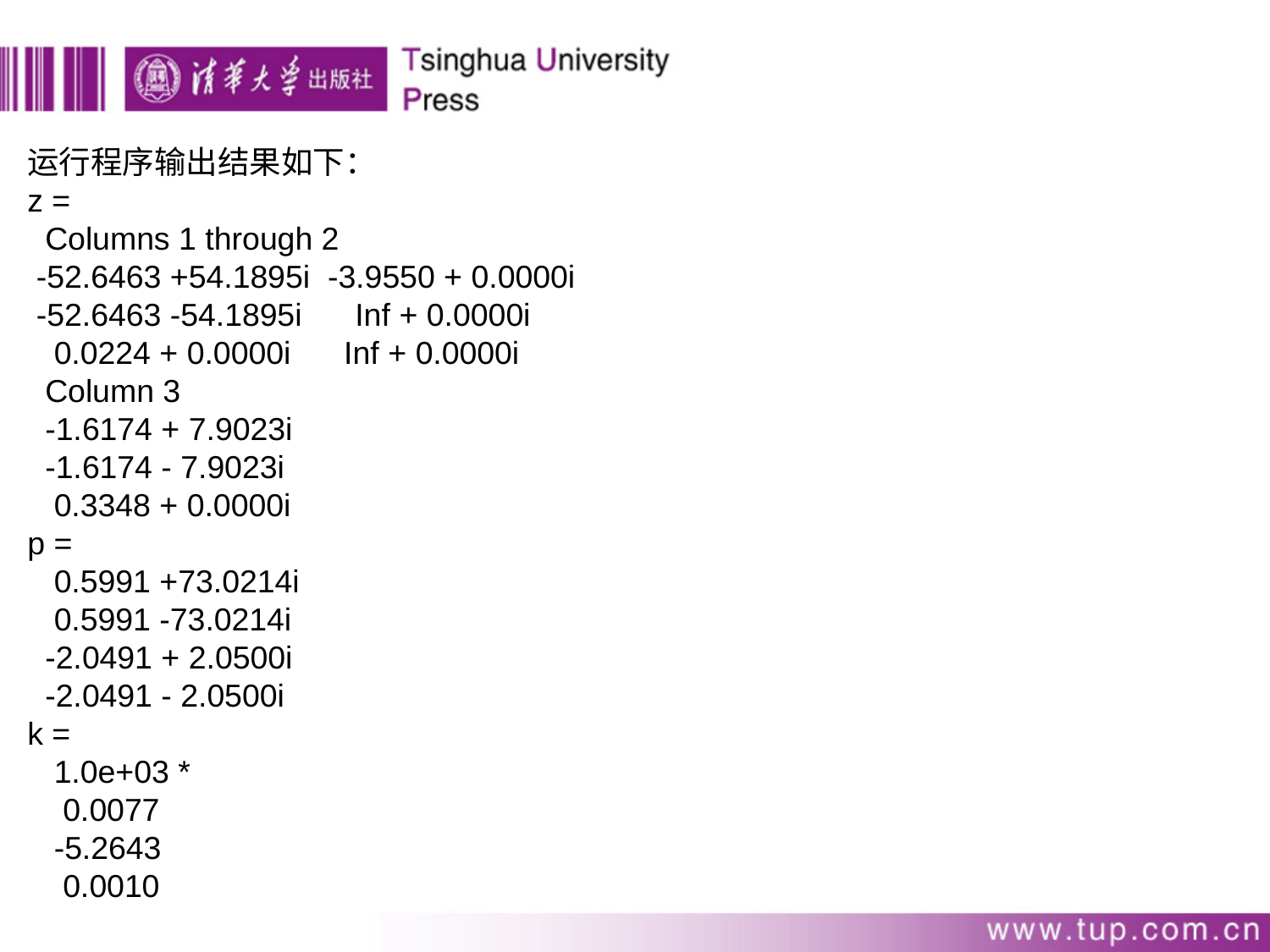

运行程序输出结果如下：
z =
  Columns 1 through 2
 -52.6463 +54.1895i  -3.9550 + 0.0000i
 -52.6463 -54.1895i      Inf + 0.0000i
   0.0224 + 0.0000i      Inf + 0.0000i
  Column 3
  -1.6174 + 7.9023i
  -1.6174 - 7.9023i
   0.3348 + 0.0000i
p =
   0.5991 +73.0214i
   0.5991 -73.0214i
  -2.0491 + 2.0500i
  -2.0491 - 2.0500i
k =
   1.0e+03 *
    0.0077
   -5.2643
    0.0010